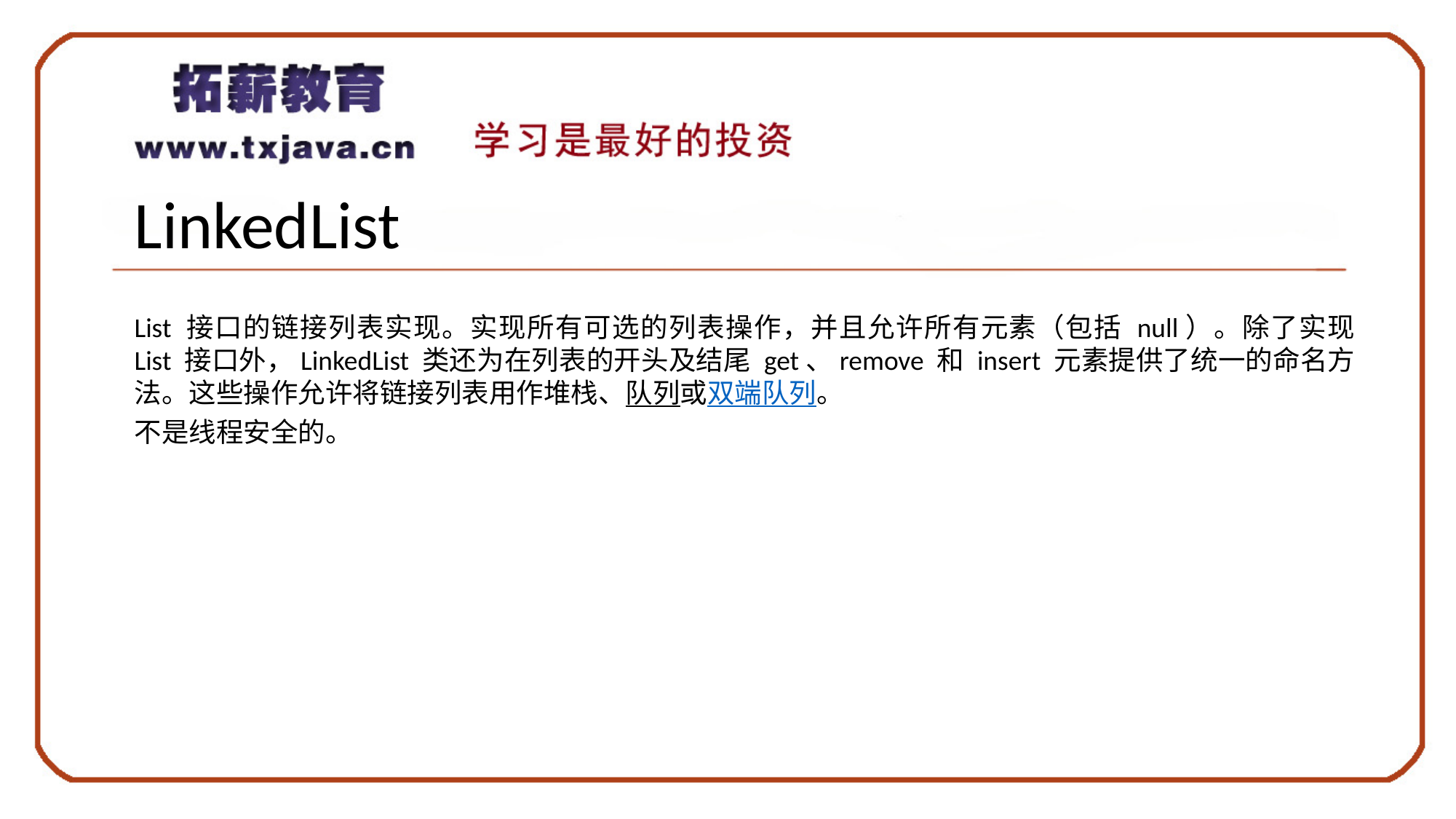

# LinkedList
List 接口的链接列表实现。实现所有可选的列表操作，并且允许所有元素（包括 null）。除了实现 List 接口外，LinkedList 类还为在列表的开头及结尾 get、remove 和 insert 元素提供了统一的命名方法。这些操作允许将链接列表用作堆栈、队列或双端队列。
不是线程安全的。